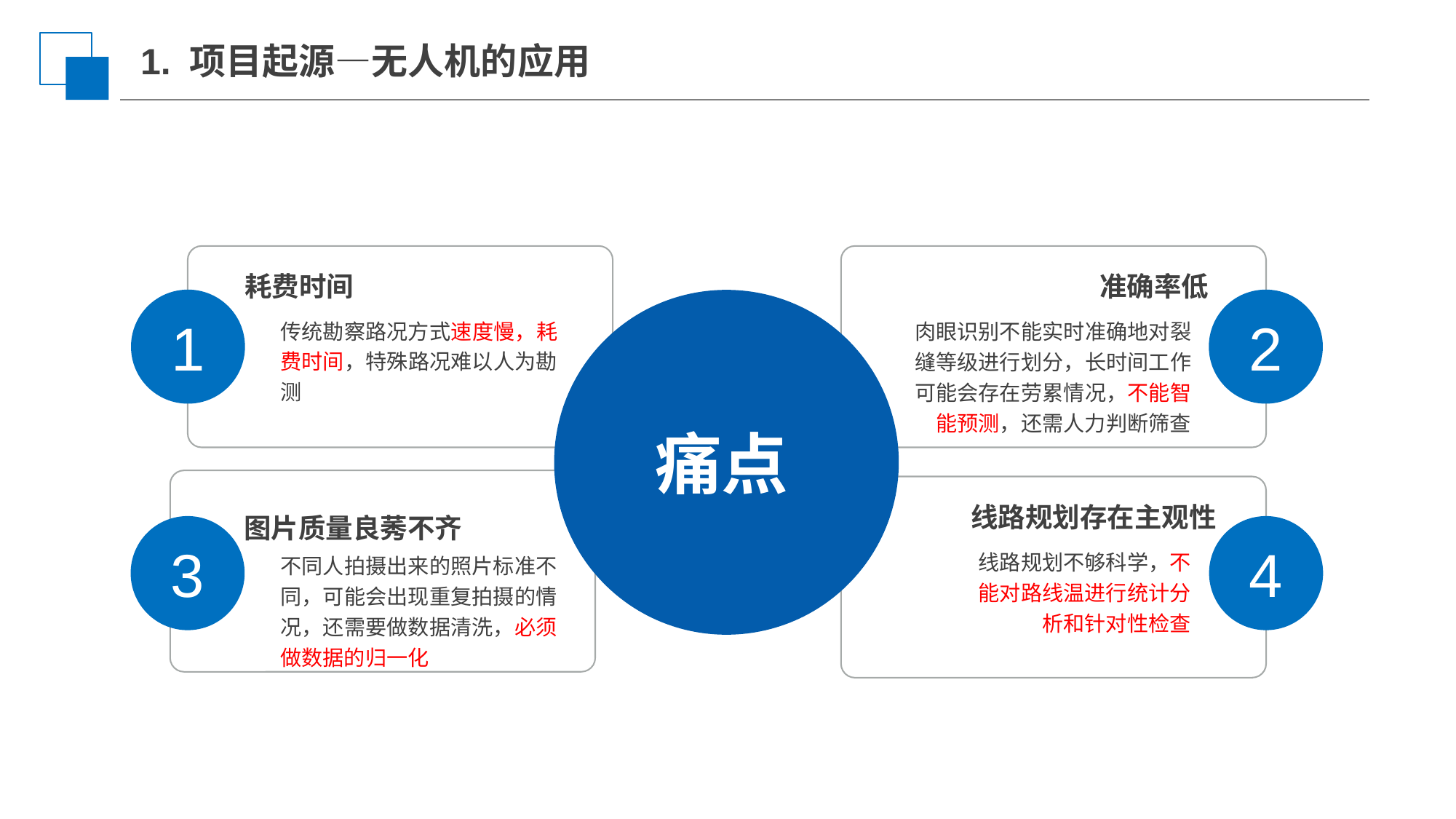

1. 项目起源—无人机的应用

耗费时间
准确率低
1
2

传统勘察路况方式速度慢，耗费时间，特殊路况难以人为勘测
肉眼识别不能实时准确地对裂缝等级进行划分，长时间工作可能会存在劳累情况，不能智能预测，还需人力判断筛查
痛点

线路规划存在主观性
图片质量良莠不齐
3
4
线路规划不够科学，不能对路线温进行统计分析和针对性检查
不同人拍摄出来的照片标准不同，可能会出现重复拍摄的情况，还需要做数据清洗，必须做数据的归一化